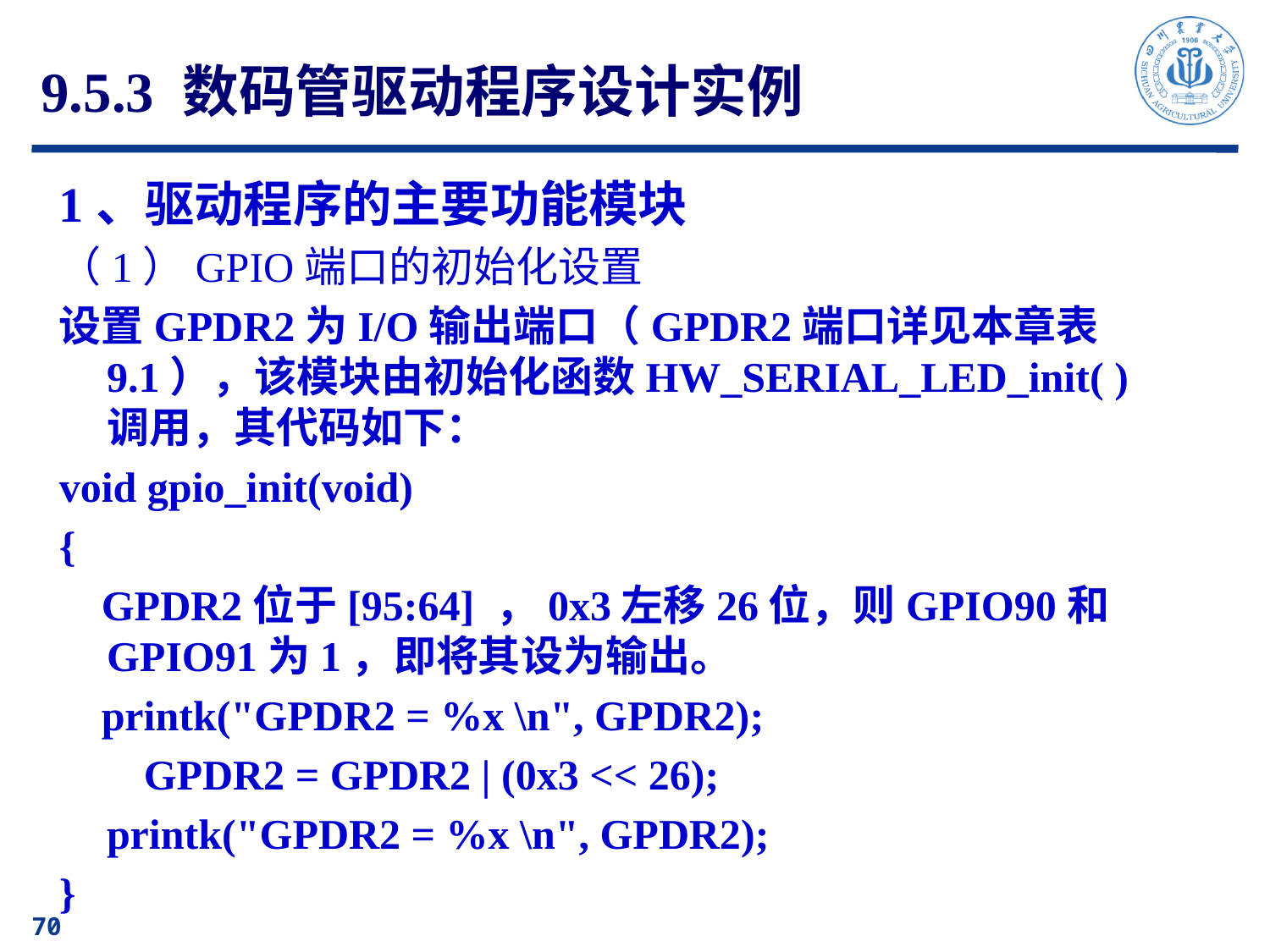

9.5.3 数码管驱动程序设计实例
1、驱动程序的主要功能模块
（1）GPIO端口的初始化设置
设置GPDR2为I/O输出端口（GPDR2端口详见本章表9.1），该模块由初始化函数HW_SERIAL_LED_init( )调用，其代码如下：
void gpio_init(void)
{
    GPDR2位于[95:64] ，0x3左移26位，则GPIO90和GPIO91为1，即将其设为输出。
    printk("GPDR2 = %x \n", GPDR2);
        GPDR2 = GPDR2 | (0x3 << 26);
	printk("GPDR2 = %x \n", GPDR2);
}